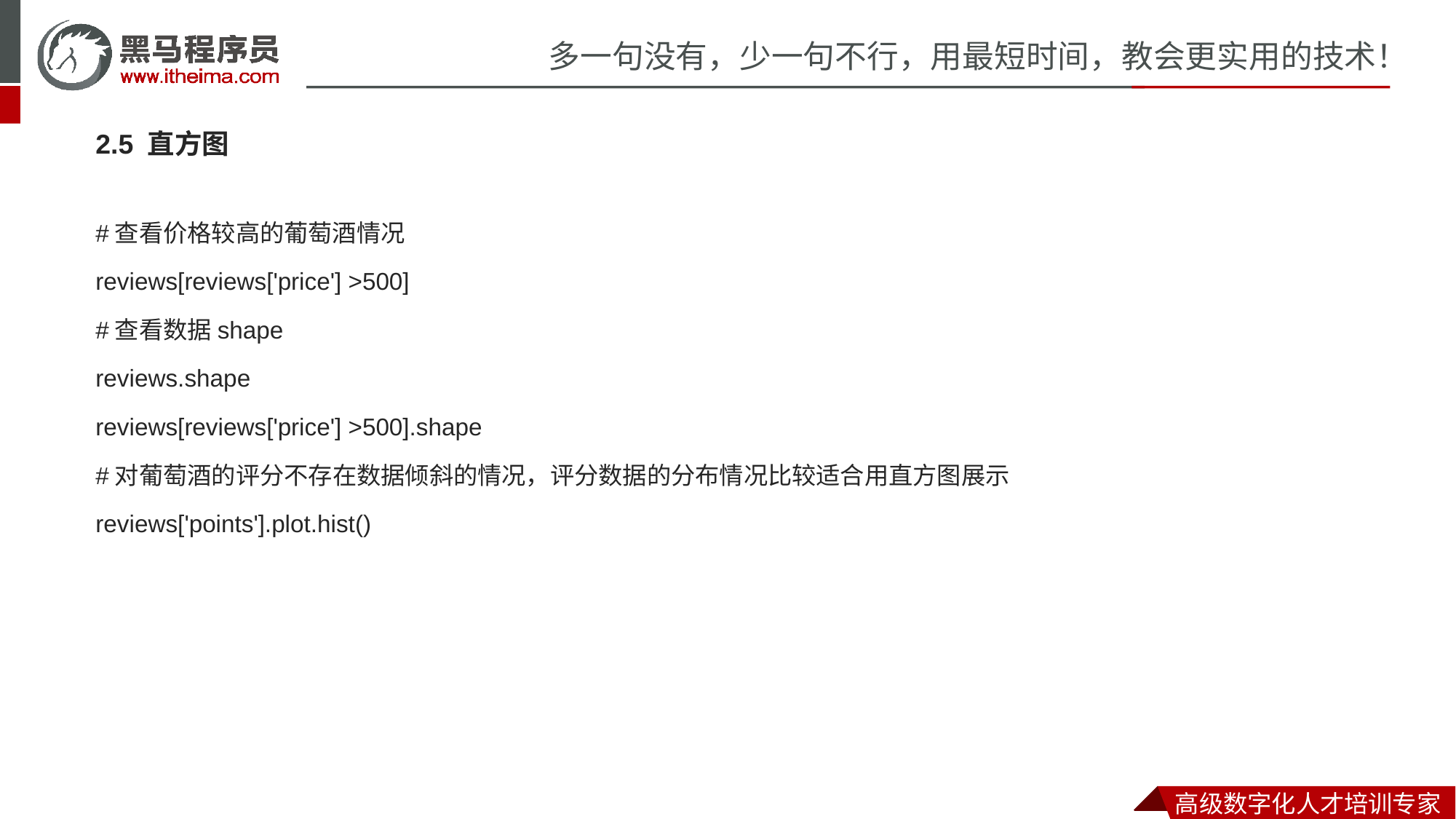

2.5 直方图
#查看价格较高的葡萄酒情况
reviews[reviews['price'] >500]
#查看数据shape
reviews.shape
reviews[reviews['price'] >500].shape
#对葡萄酒的评分不存在数据倾斜的情况，评分数据的分布情况比较适合用直方图展示
reviews['points'].plot.hist()